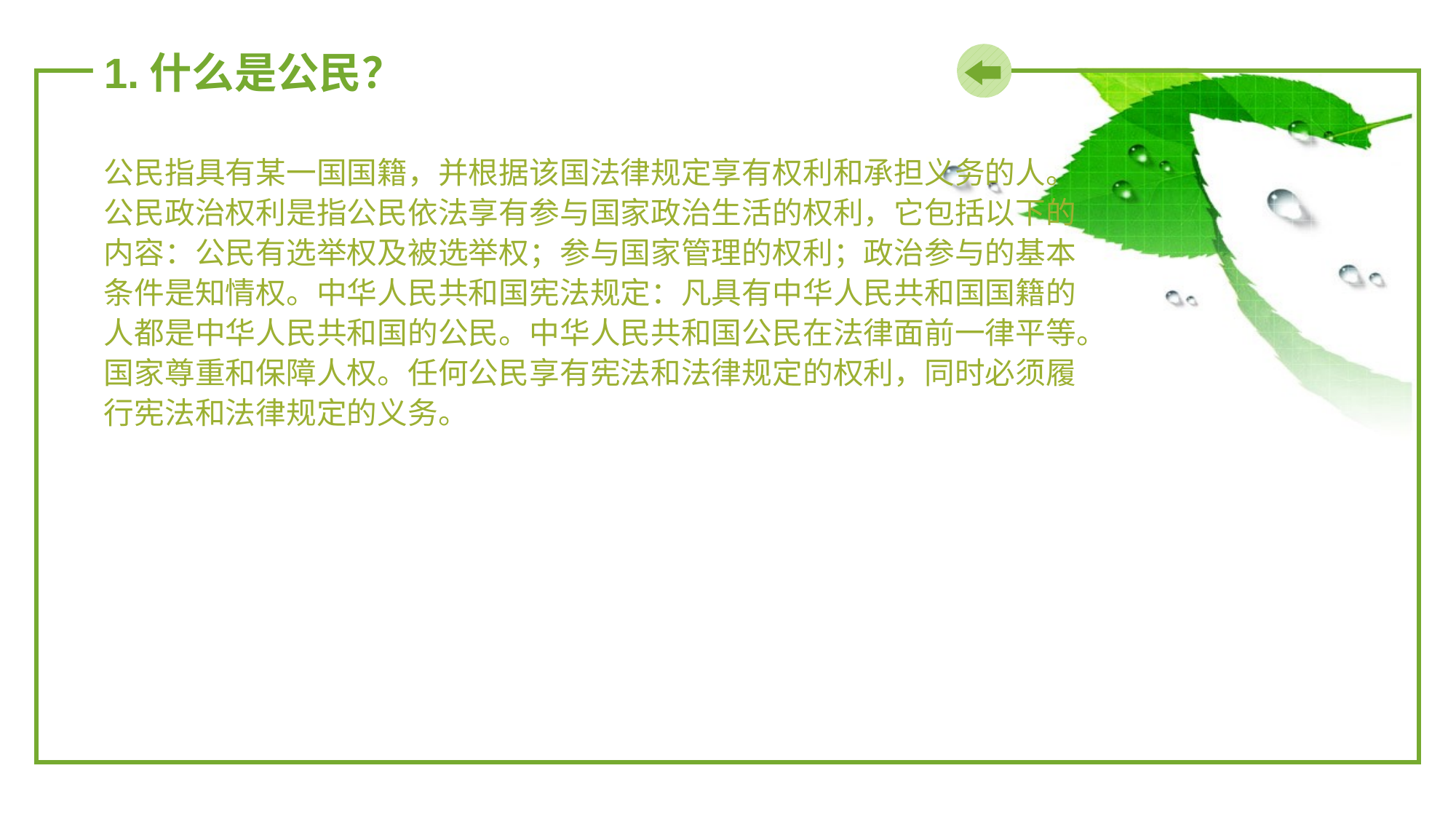

# 1.什么是公民？
公民指具有某一国国籍，并根据该国法律规定享有权利和承担义务的人。公民政治权利是指公民依法享有参与国家政治生活的权利，它包括以下的内容：公民有选举权及被选举权；参与国家管理的权利；政治参与的基本条件是知情权。中华人民共和国宪法规定：凡具有中华人民共和国国籍的人都是中华人民共和国的公民。中华人民共和国公民在法律面前一律平等。国家尊重和保障人权。任何公民享有宪法和法律规定的权利，同时必须履行宪法和法律规定的义务。